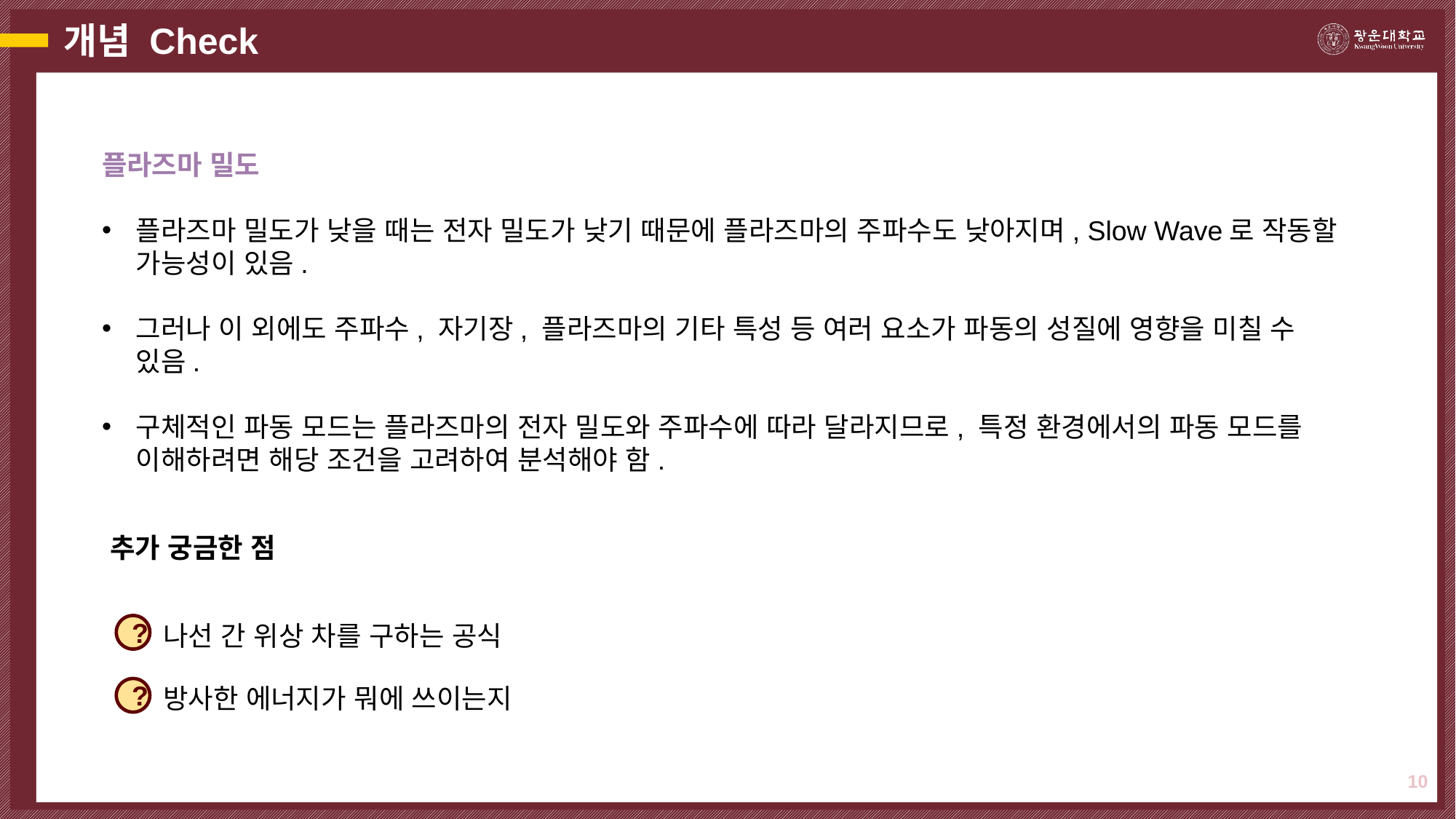

# 개념 Check
플라즈마 밀도

플라즈마 밀도가 낮을 때는 전자 밀도가 낮기 때문에 플라즈마의 주파수도 낮아지며, Slow Wave로 작동할 가능성이 있음.

그러나 이 외에도 주파수, 자기장, 플라즈마의 기타 특성 등 여러 요소가 파동의 성질에 영향을 미칠 수 있음.

구체적인 파동 모드는 플라즈마의 전자 밀도와 주파수에 따라 달라지므로, 특정 환경에서의 파동 모드를 이해하려면 해당 조건을 고려하여 분석해야 함.
추가 궁금한 점
나선 간 위상 차를 구하는 공식
?
방사한 에너지가 뭐에 쓰이는지
?
10